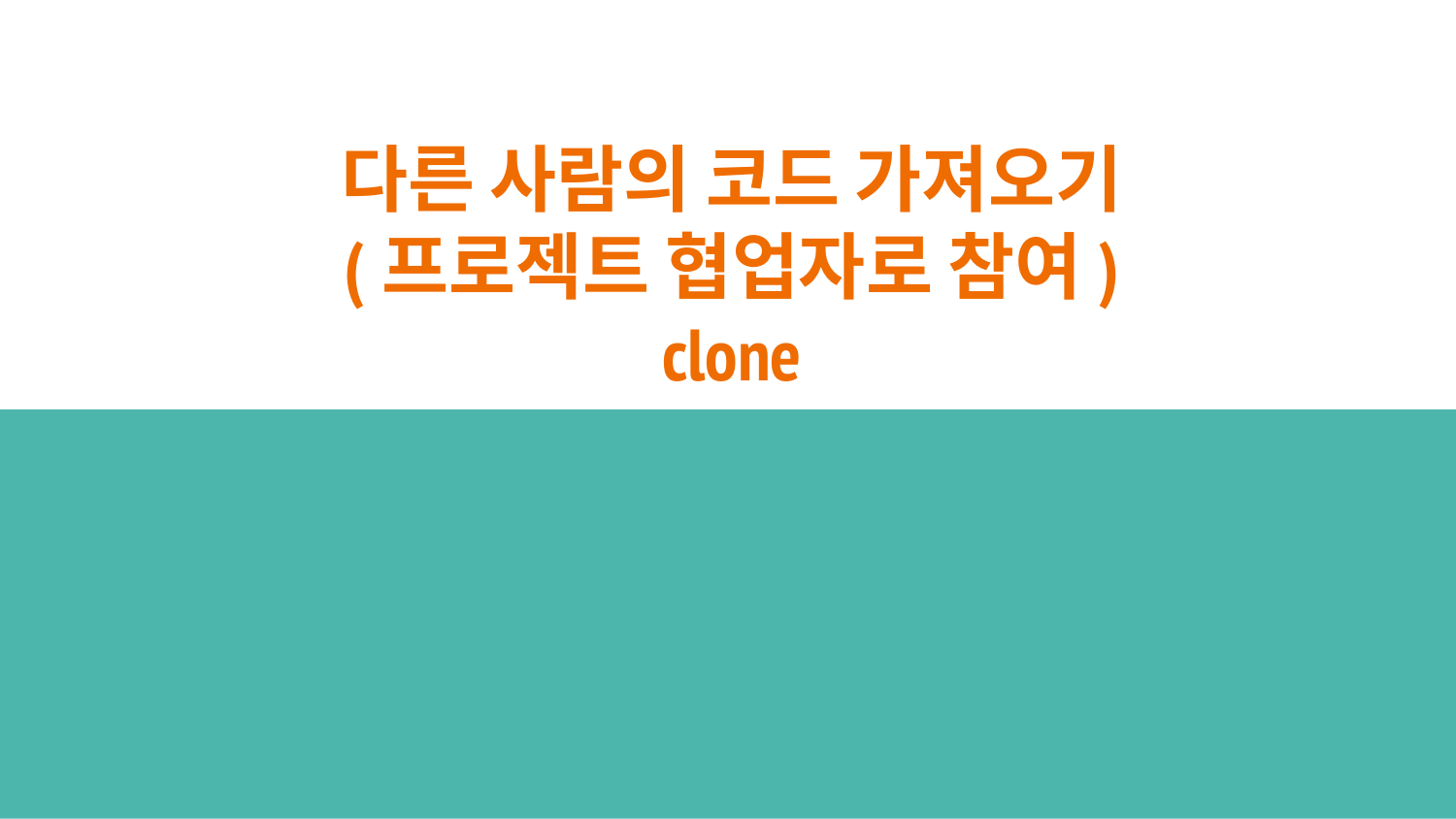

# 다른 사람의 코드 가져오기
(프로젝트 협업자로 참여)
clone